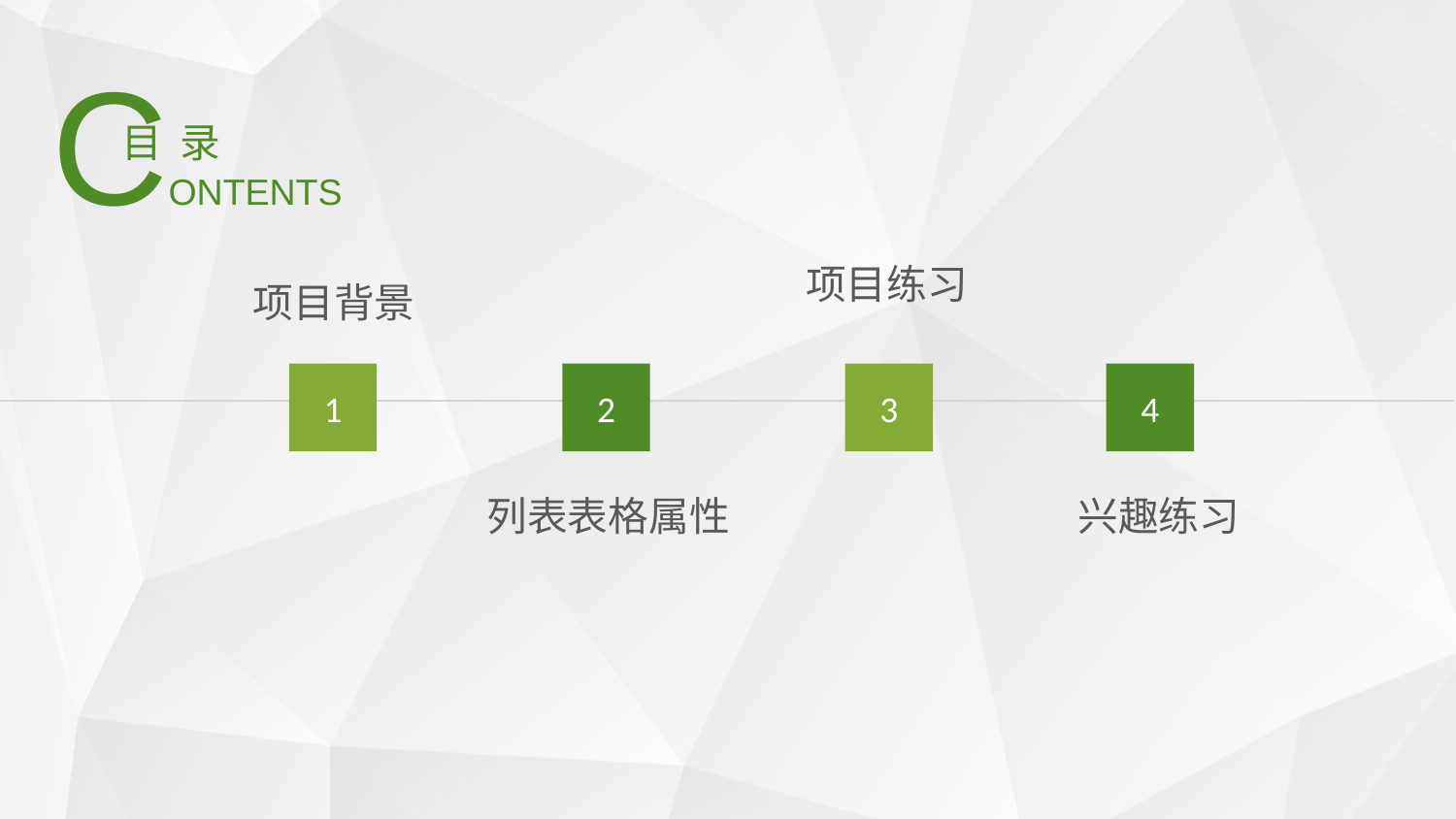

CONTENTS
目  录
项目练习
项目背景
1
2
3
4

列表表格属性
兴趣练习